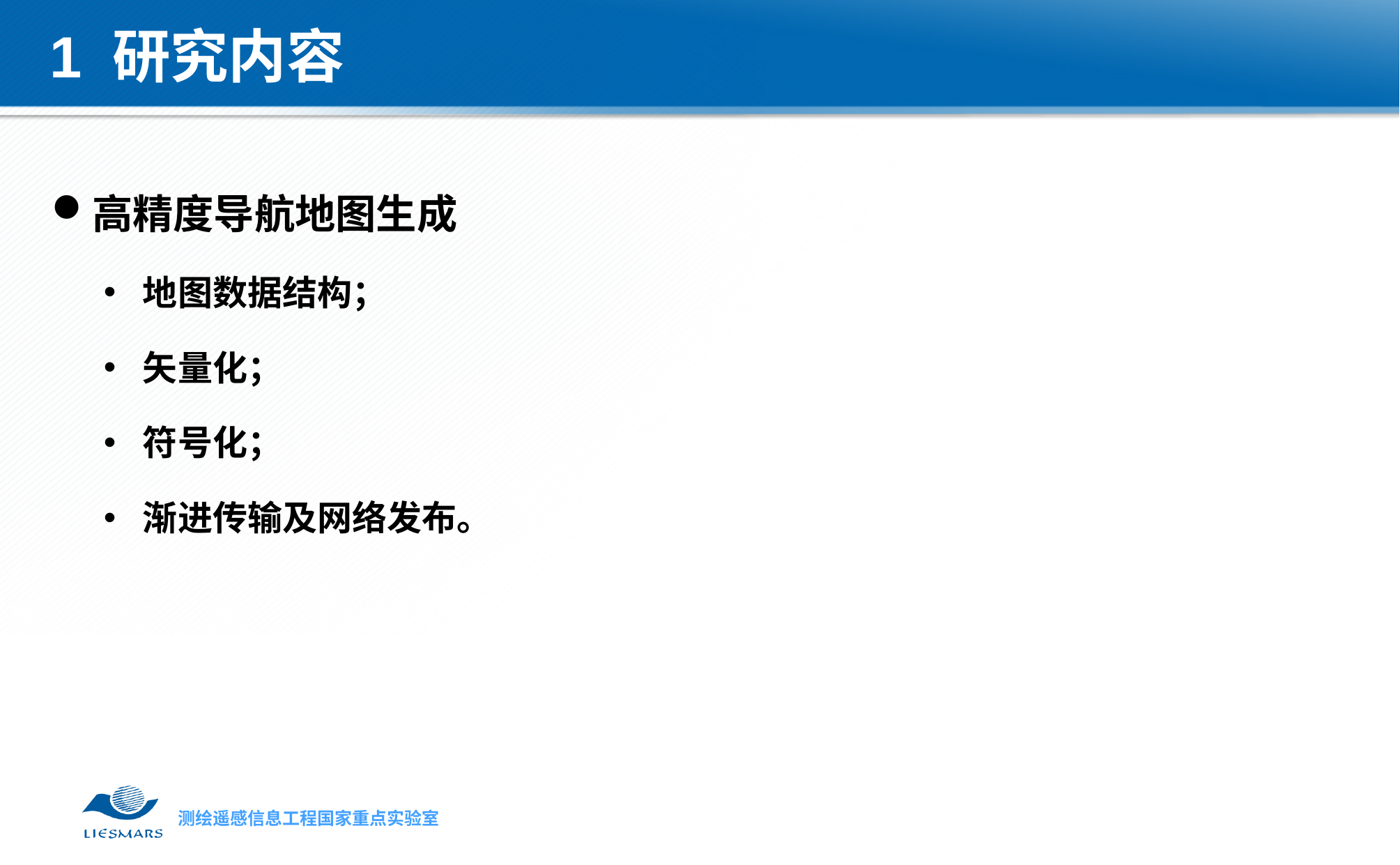

1 研究内容
高精度导航地图生成
地图数据结构；
矢量化；
符号化；
渐进传输及网络发布。